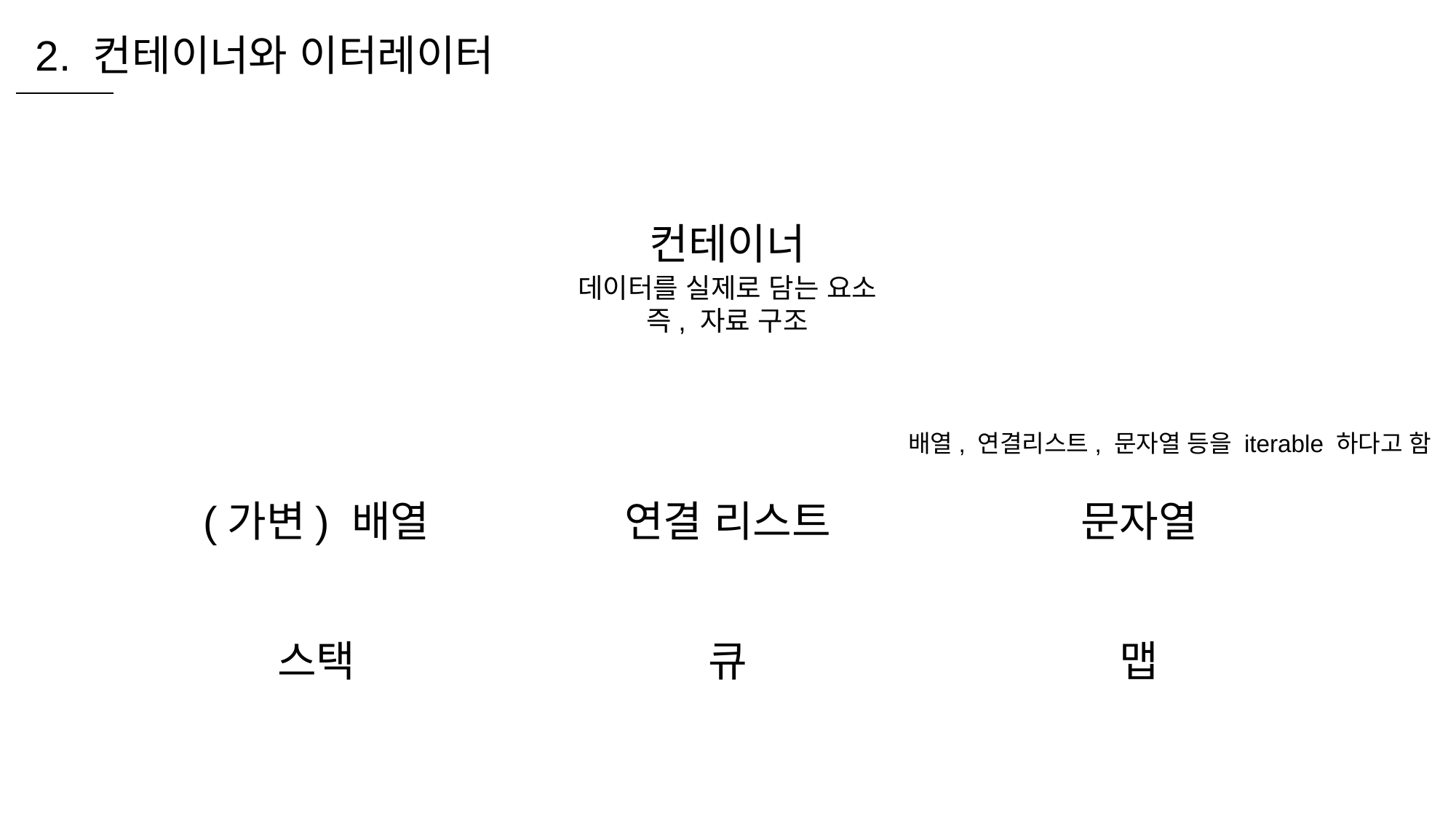

2. 컨테이너와 이터레이터
컨테이너
데이터를 실제로 담는 요소
즉, 자료 구조
배열, 연결리스트, 문자열 등을 iterable 하다고 함
(가변) 배열
연결 리스트
문자열
스택
큐
맵